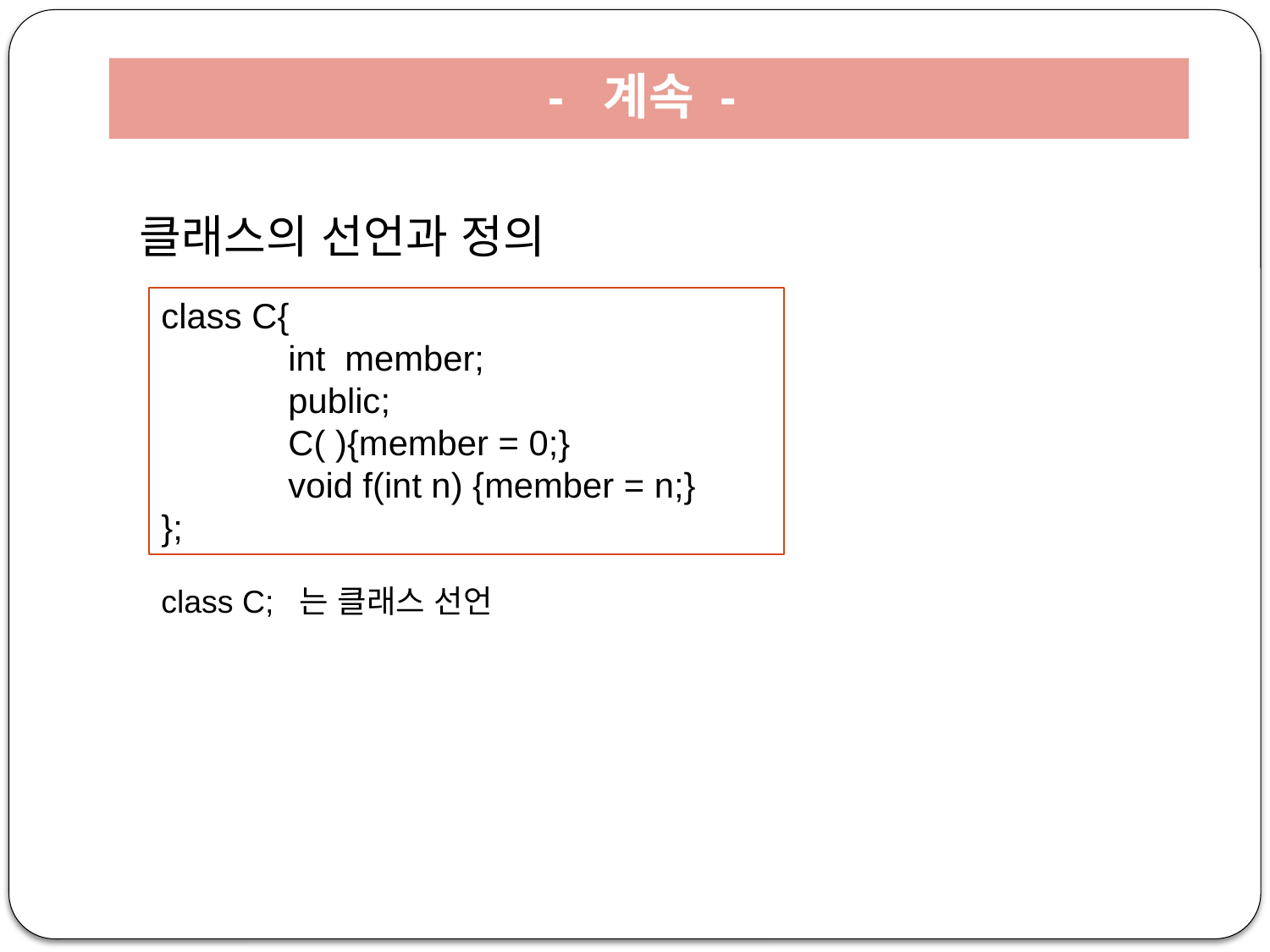

# -  계속 -
클래스의 선언과 정의

class C{
	int  member;
	public;
	C( ){member = 0;}
	void f(int n) {member = n;}
};
class C;  는 클래스 선언